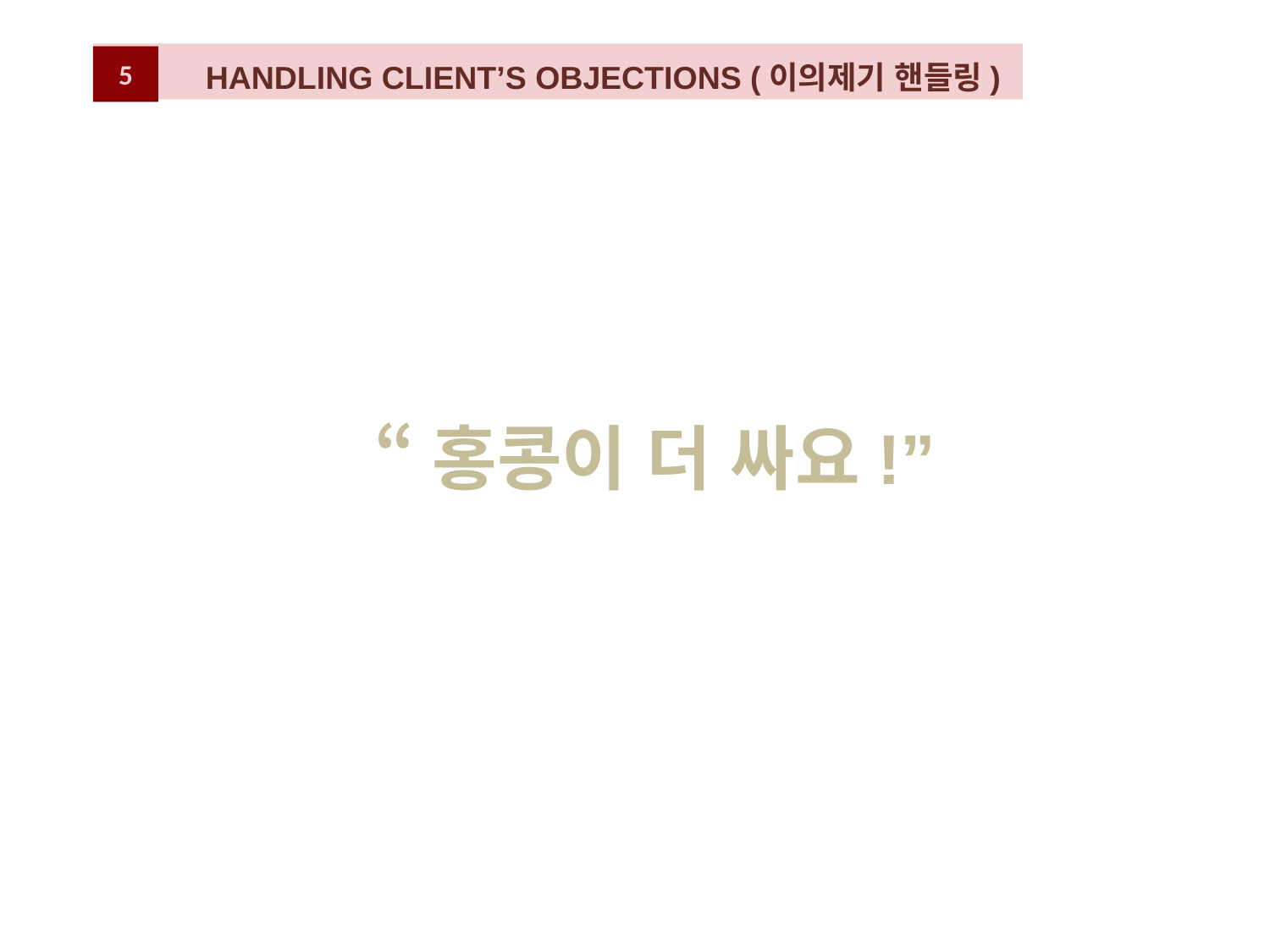

HANDLING CLIENT’S OBJECTIONS (이의제기 핸들링)

5
# “홍콩이 더 싸요!”